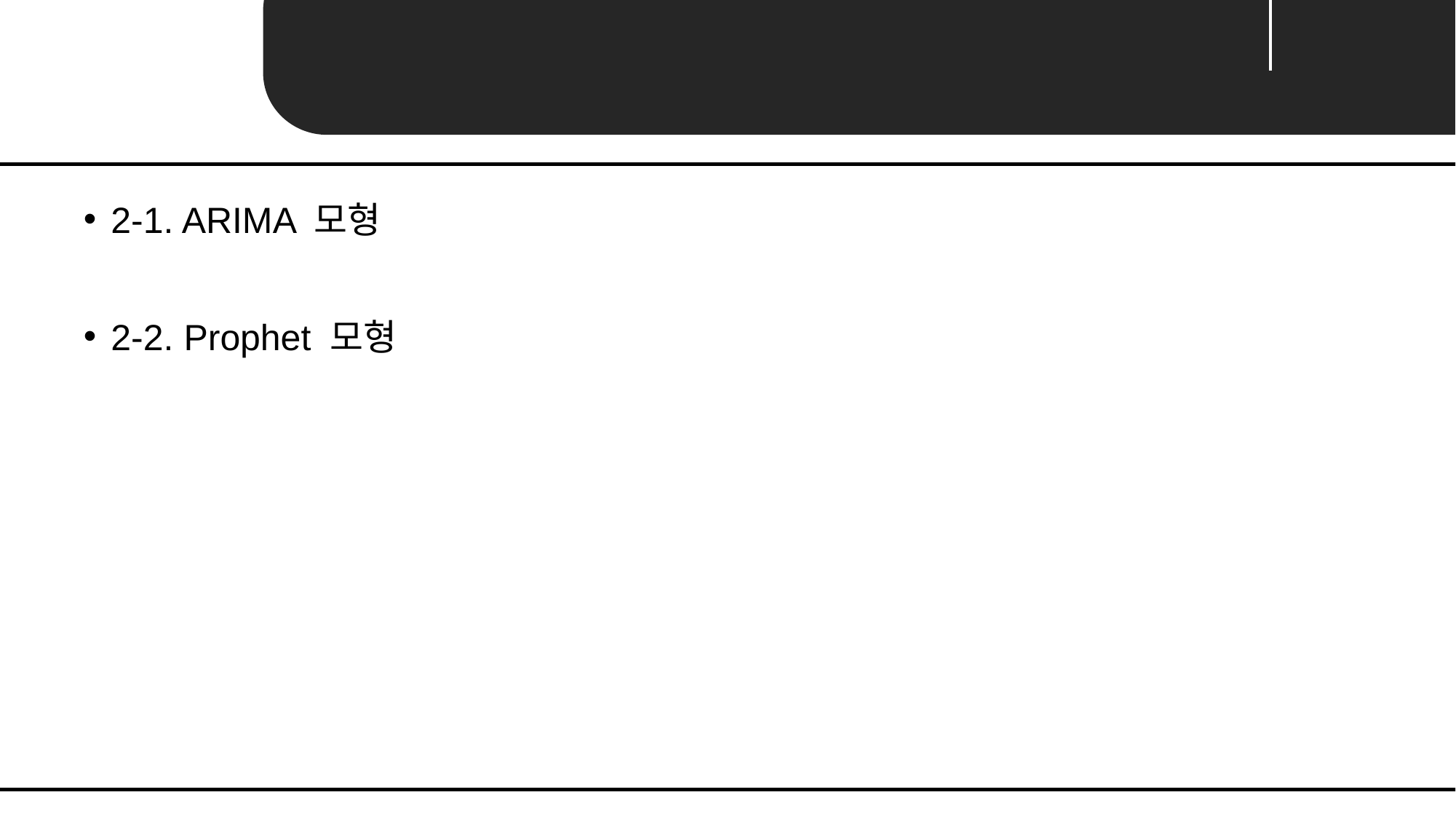

Unit  02 ㅣ ARIMA, Prophet 모형
2-1. ARIMA 모형

2-2. Prophet 모형